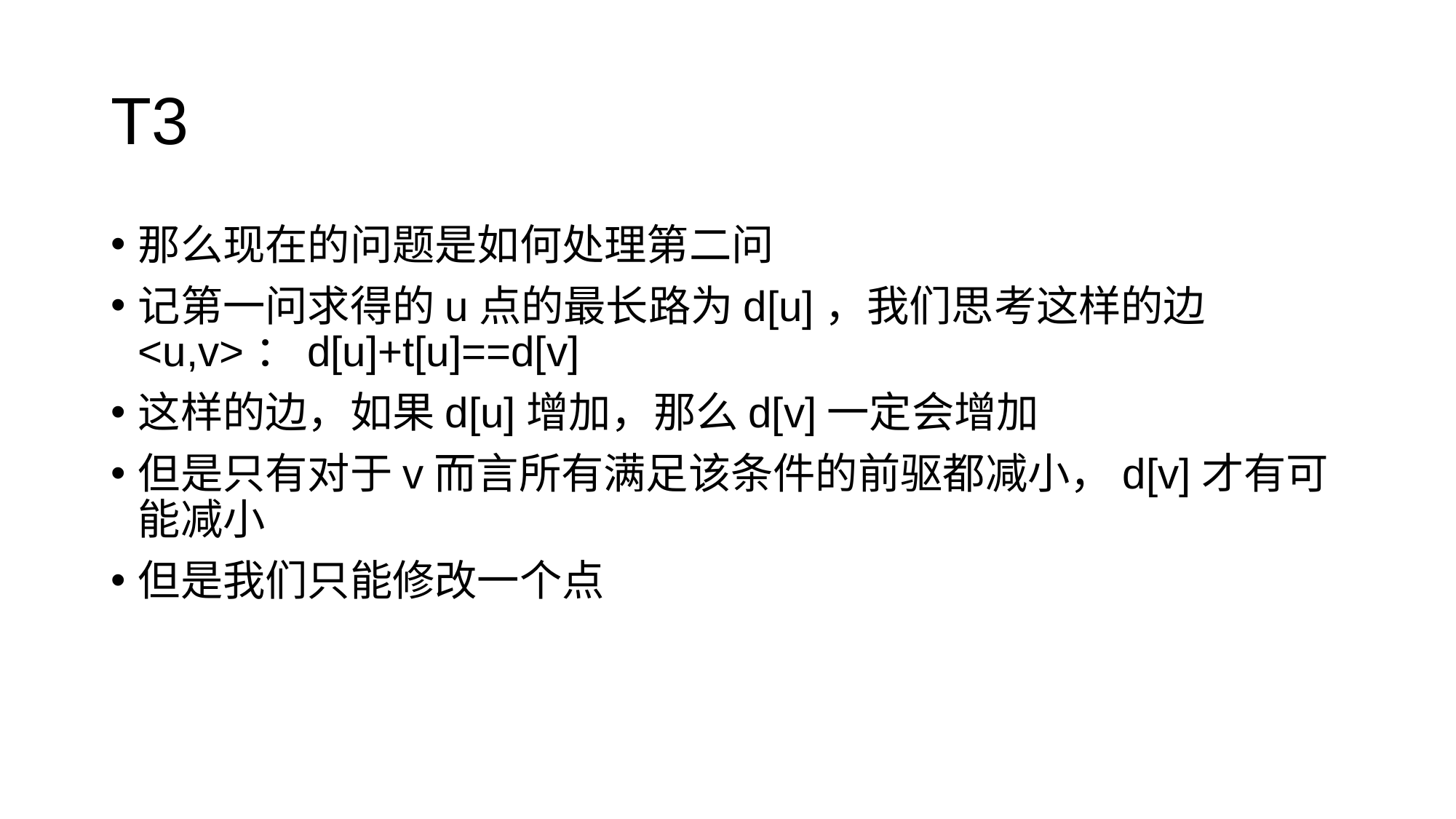

# T3
那么现在的问题是如何处理第二问
记第一问求得的u点的最长路为d[u]，我们思考这样的边<u,v>：d[u]+t[u]==d[v]
这样的边，如果d[u]增加，那么d[v]一定会增加
但是只有对于v而言所有满足该条件的前驱都减小，d[v]才有可能减小
但是我们只能修改一个点